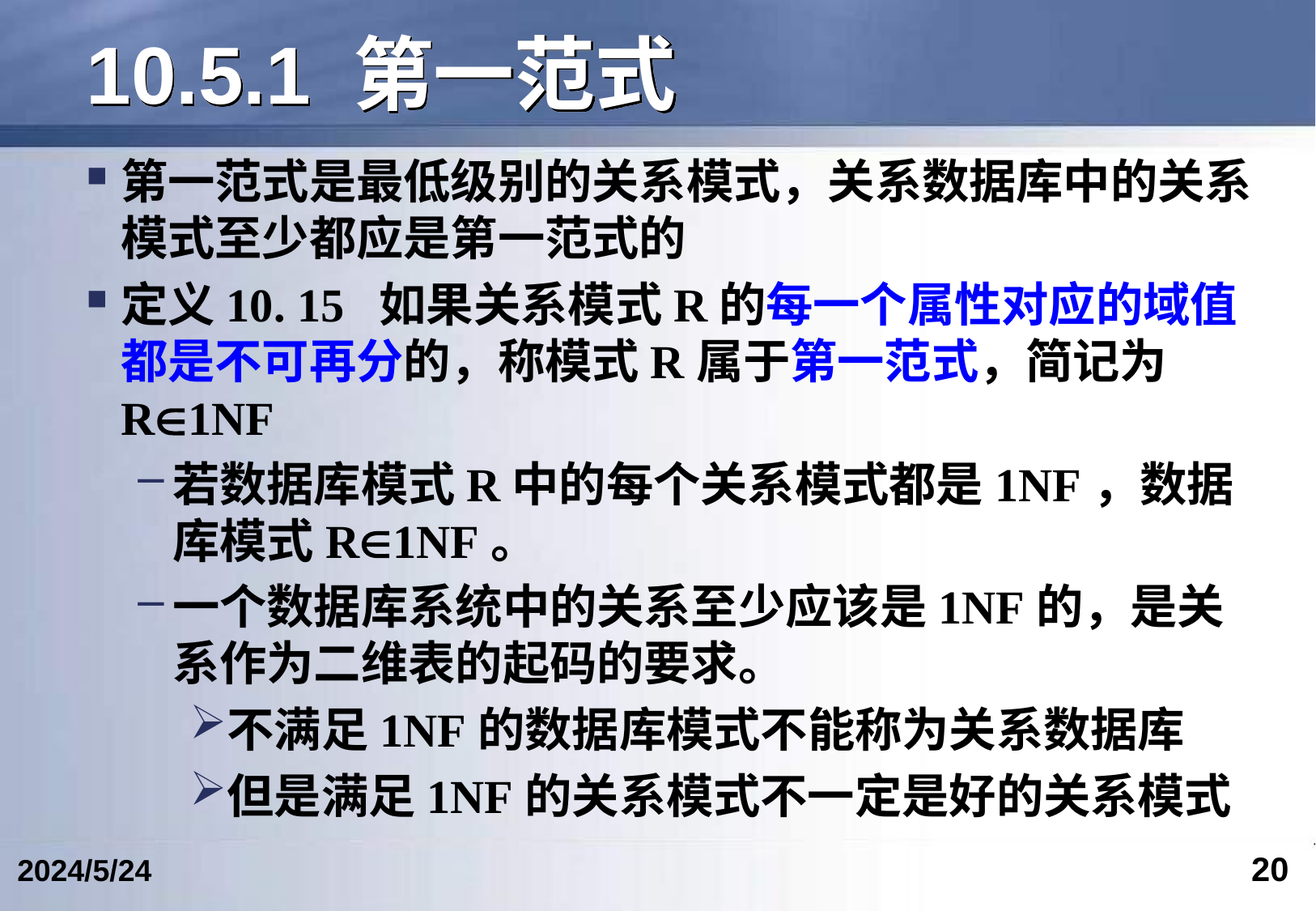

# 10.5.1 第一范式
第一范式是最低级别的关系模式，关系数据库中的关系模式至少都应是第一范式的
定义10. 15  如果关系模式R的每一个属性对应的域值都是不可再分的，称模式R属于第一范式，简记为R∈1NF
若数据库模式R中的每个关系模式都是1NF，数据库模式R∈1NF。
一个数据库系统中的关系至少应该是1NF的，是关系作为二维表的起码的要求。
不满足1NF的数据库模式不能称为关系数据库
但是满足1NF的关系模式不一定是好的关系模式
20
2024/5/24